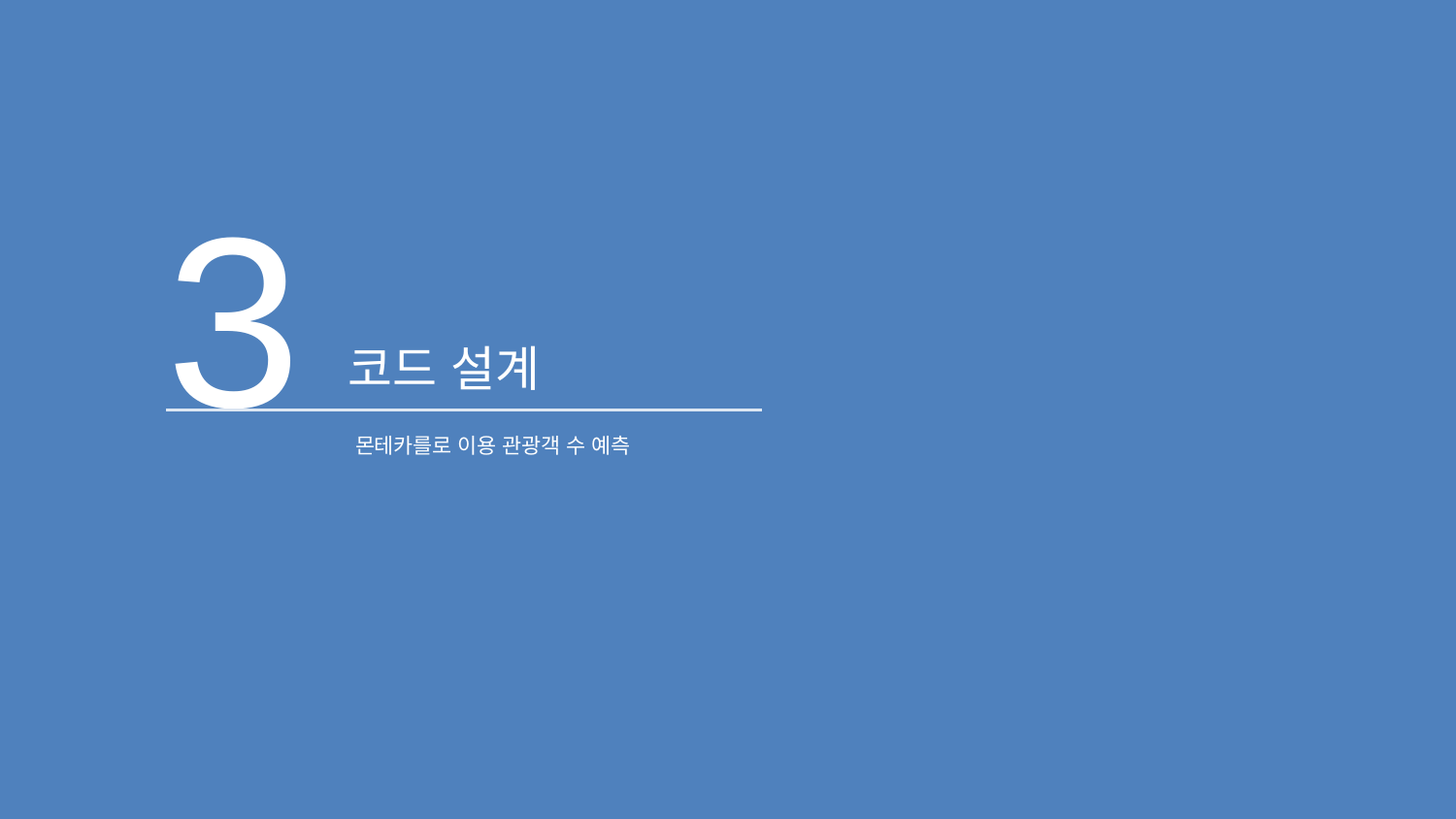

3
코드 설계
몬테카를로 이용 관광객 수 예측